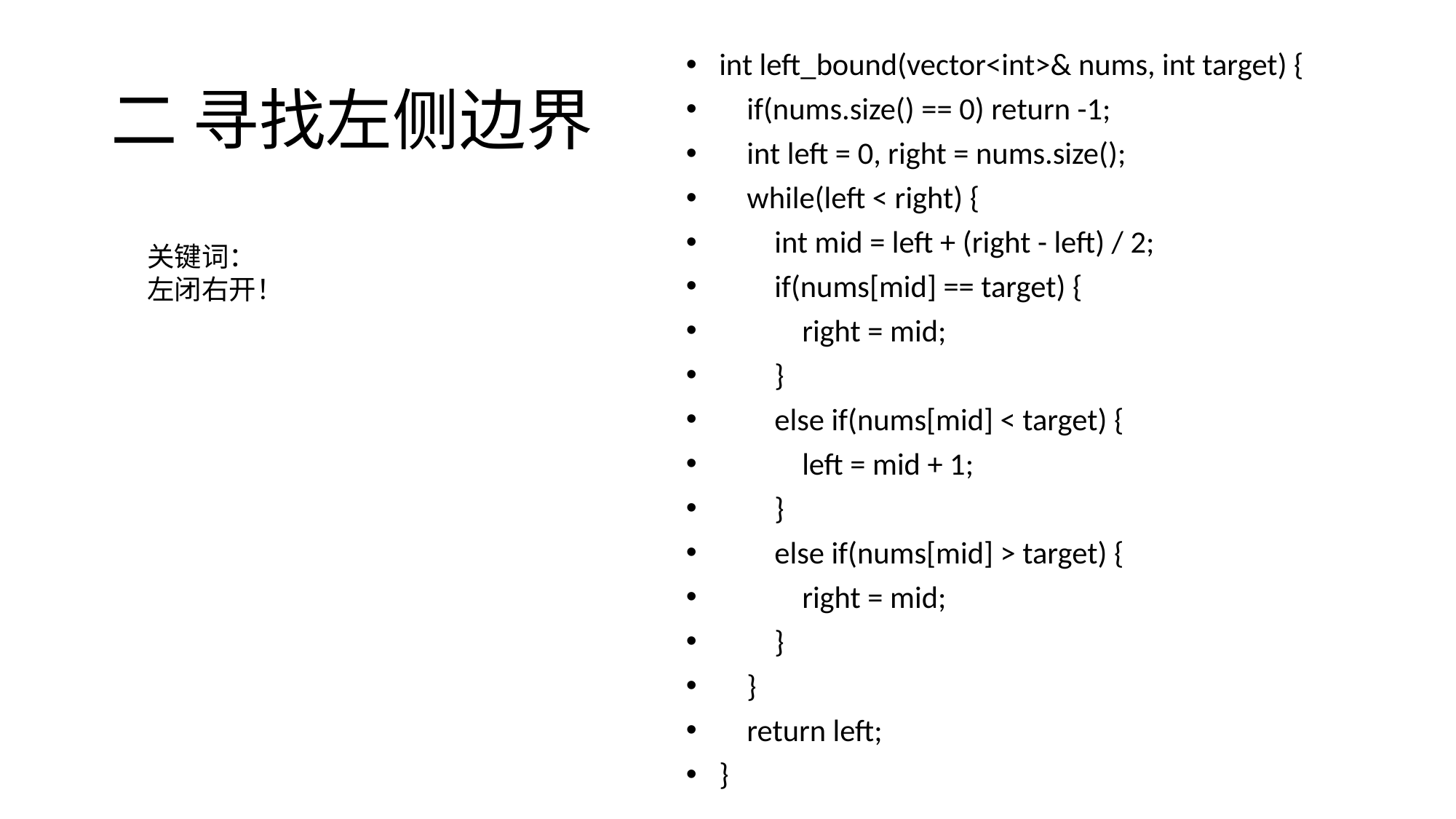

int left_bound(vector<int>& nums, int target) {
    if(nums.size() == 0) return -1;
    int left = 0, right = nums.size();
    while(left < right) {
        int mid = left + (right - left) / 2;
        if(nums[mid] == target) {
            right = mid;
        }
        else if(nums[mid] < target) {
            left = mid + 1;
        }
        else if(nums[mid] > target) {
            right = mid;
        }
    }
    return left;
}
# 二 寻找左侧边界
关键词：
左闭右开！